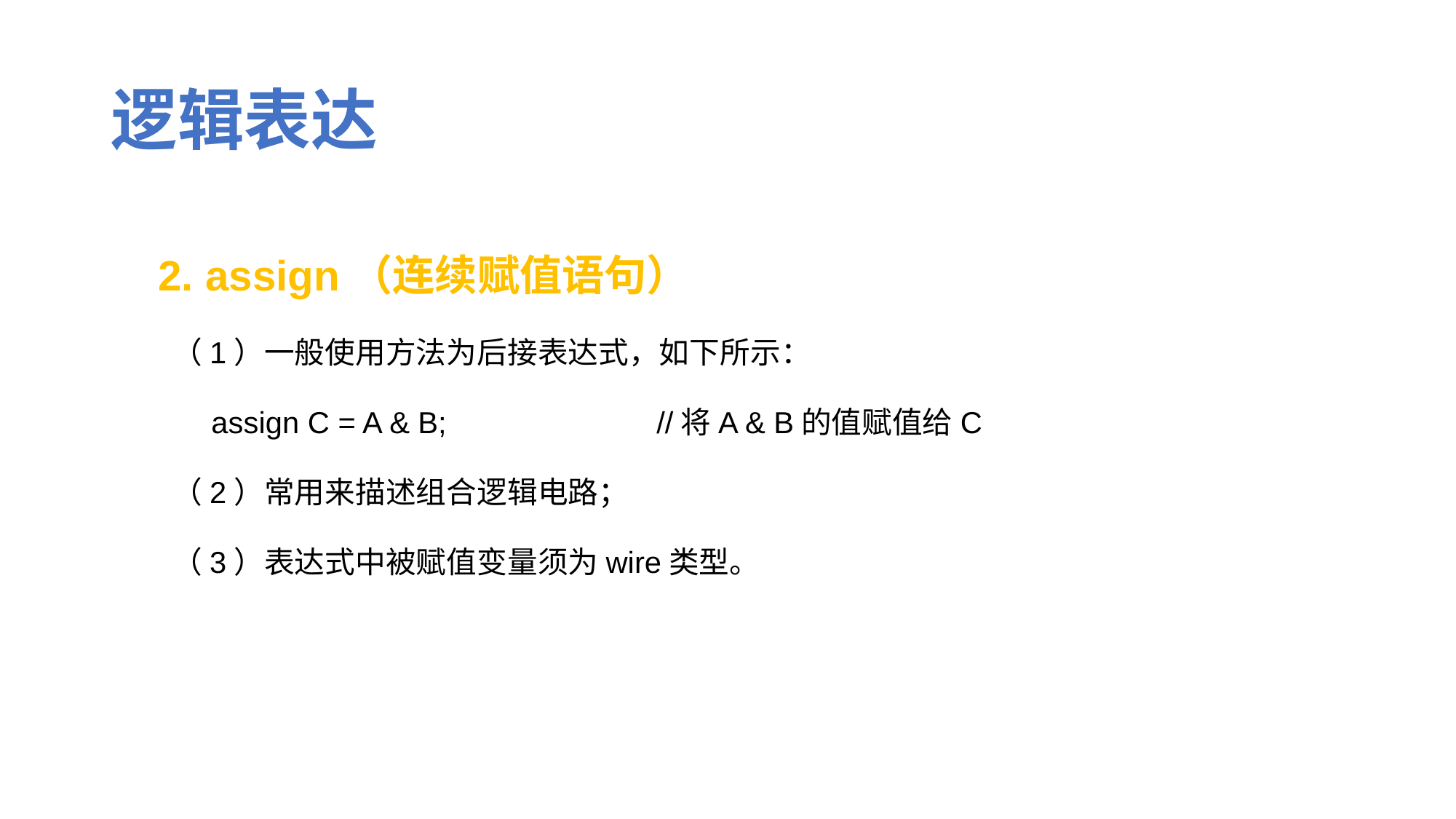

# 逻辑表达
    2. assign（连续赋值语句）
        （1）一般使用方法为后接表达式，如下所示：
            assign C = A & B;		//将A & B的值赋值给C
        （2）常用来描述组合逻辑电路；
        （3）表达式中被赋值变量须为wire类型。